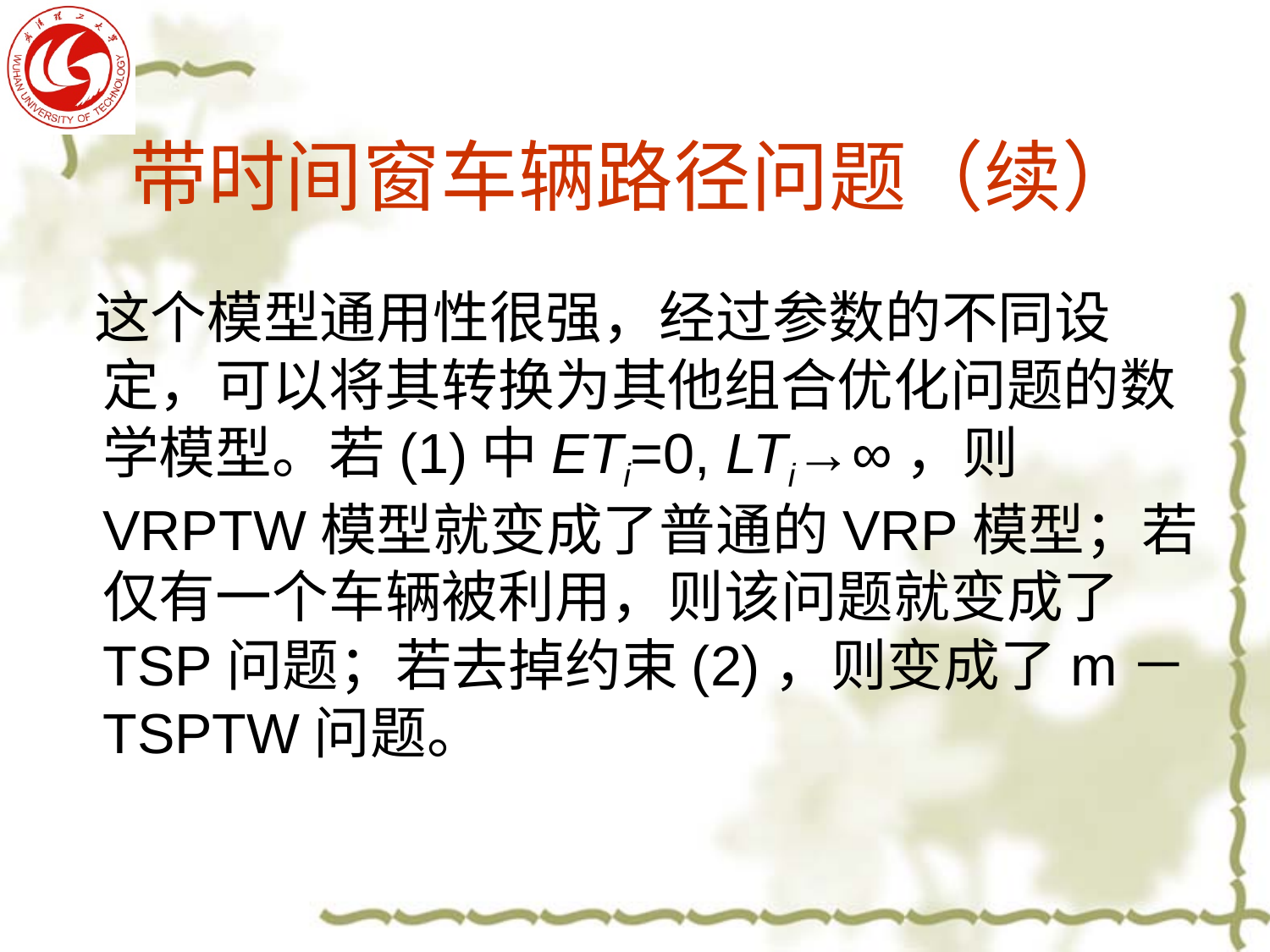

# 带时间窗车辆路径问题（续）
  这个模型通用性很强，经过参数的不同设定，可以将其转换为其他组合优化问题的数学模型。若(1)中ETi=0, LTi→∞，则VRPTW模型就变成了普通的VRP模型；若仅有一个车辆被利用，则该问题就变成了TSP问题；若去掉约束(2)，则变成了m－TSPTW问题。